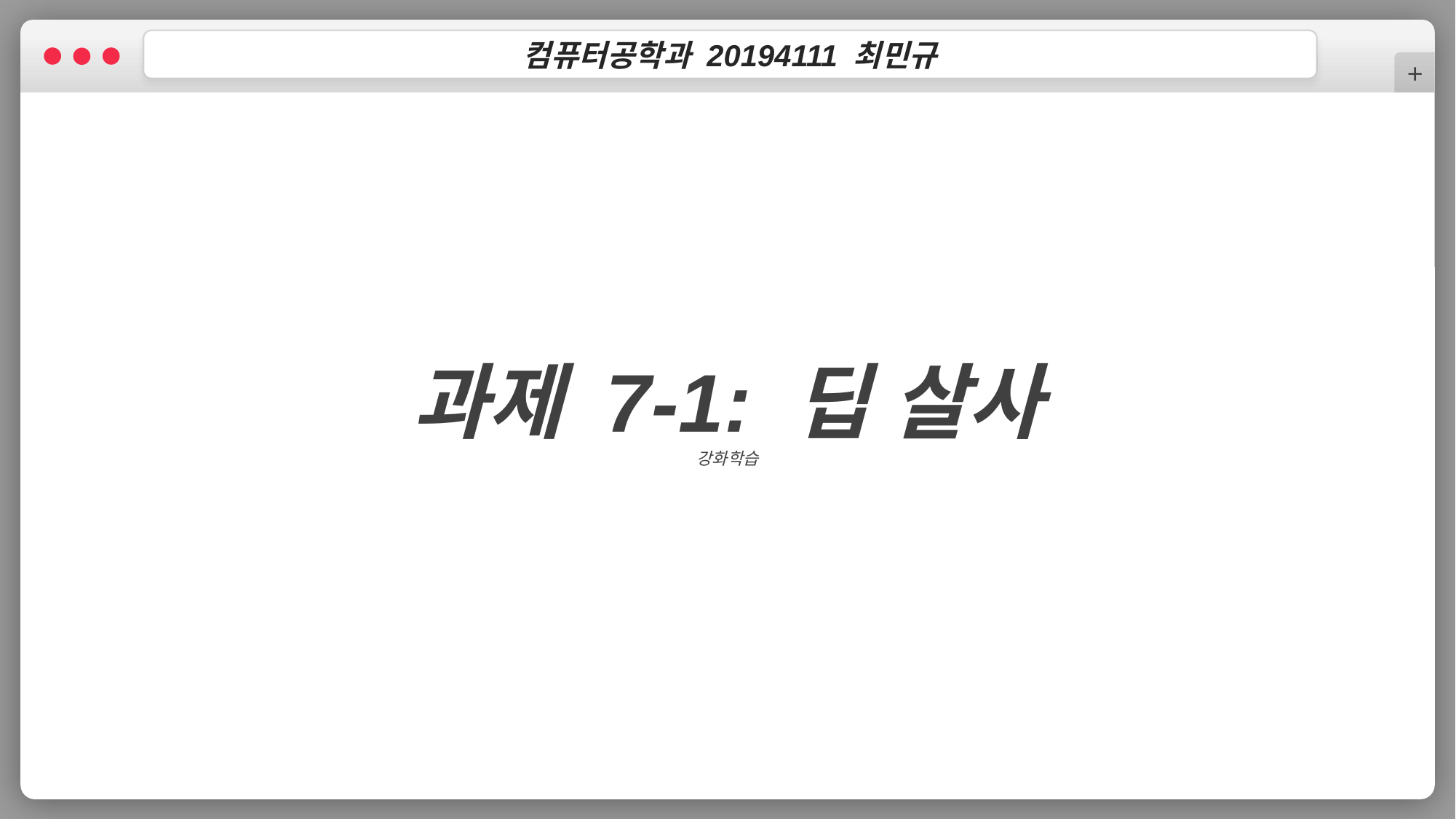

컴퓨터공학과 20194111 최민규

+
과제 7-1: 딥 살사
강화학습